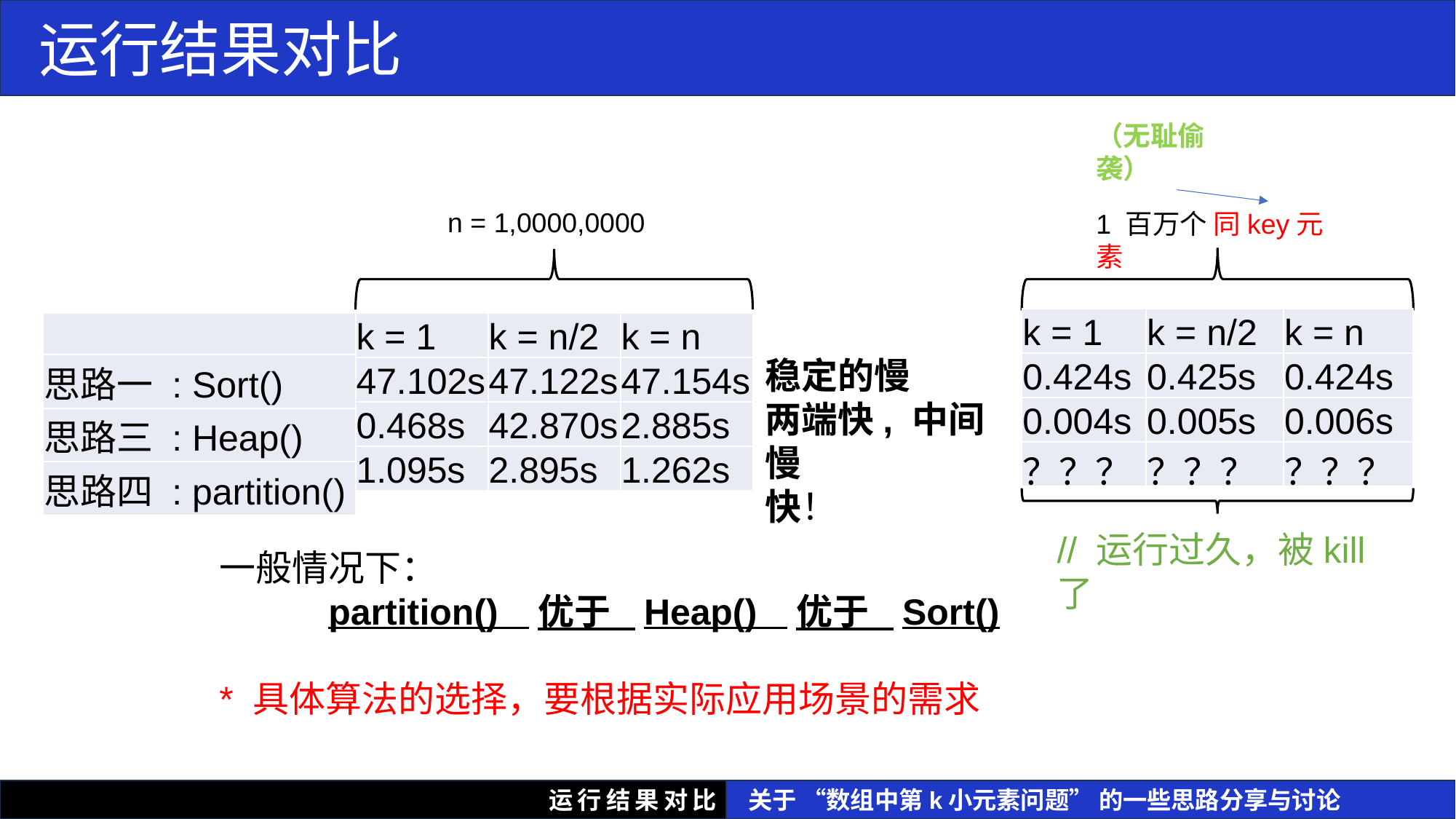

运行结果对比

（无耻偷袭）
n = 1,0000,0000
1 百万个 同key元素

| k = 1 | k = n/2 | k = n |
| --- | --- | --- |
| 0.424s | 0.425s | 0.424s |
| 0.004s | 0.005s | 0.006s |
| ？？？ | ？？？ | ？？？ |
| k = 1 | k = n/2 | k = n |
| --- | --- | --- |
| 47.102s | 47.122s | 47.154s |
| 0.468s | 42.870s | 2.885s |
| 1.095s | 2.895s | 1.262s |
|  |
| --- |
| 思路一 : Sort() |
| 思路三 : Heap() |
| 思路四 : partition() |
稳定的慢
两端快, 中间慢
快！
// 运行过久，被kill了
一般情况下：
	partition()   优于   Heap()   优于   Sort()

* 具体算法的选择，要根据实际应用场景的需求
运行结果对比
 关于 “数组中第k小元素问题” 的一些思路分享与讨论